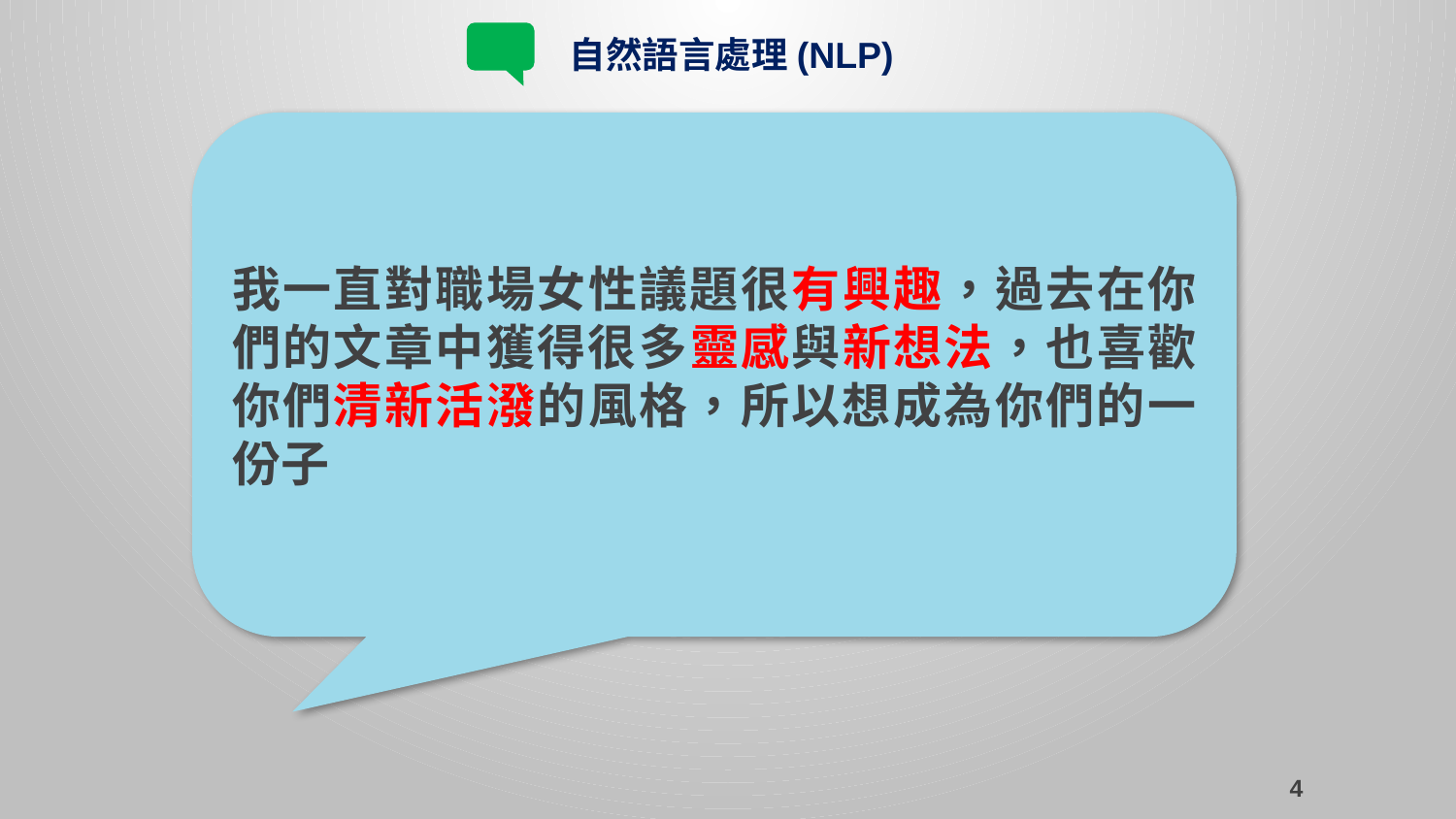

自然語言處理(NLP)
我一直對職場女性議題很有興趣，過去在你們的文章中獲得很多靈感與新想法，也喜歡你們清新活潑的風格，所以想成為你們的一份子
4